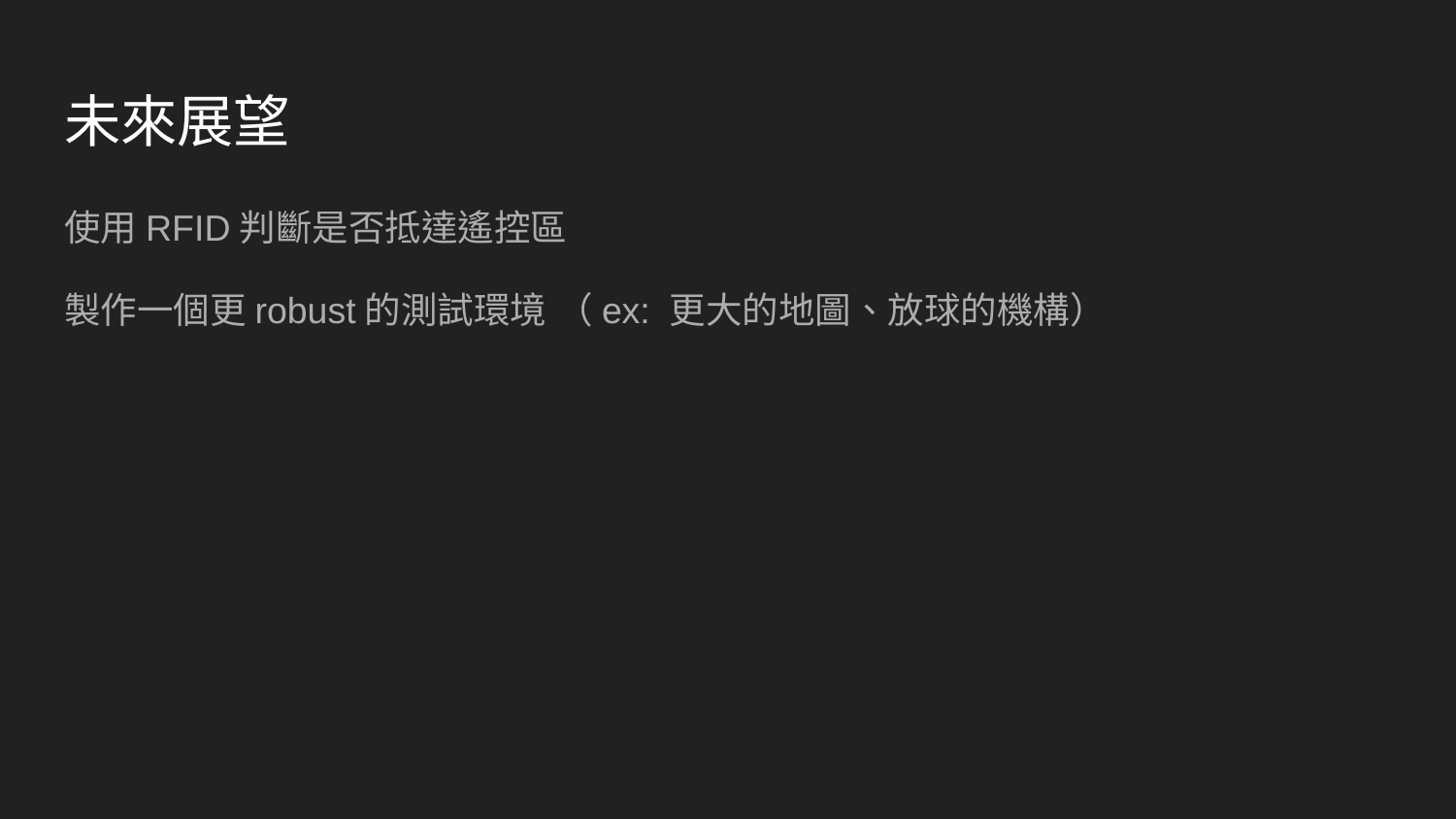

# 未來展望
使用RFID判斷是否抵達遙控區
製作一個更robust的測試環境 （ex: 更大的地圖、放球的機構）